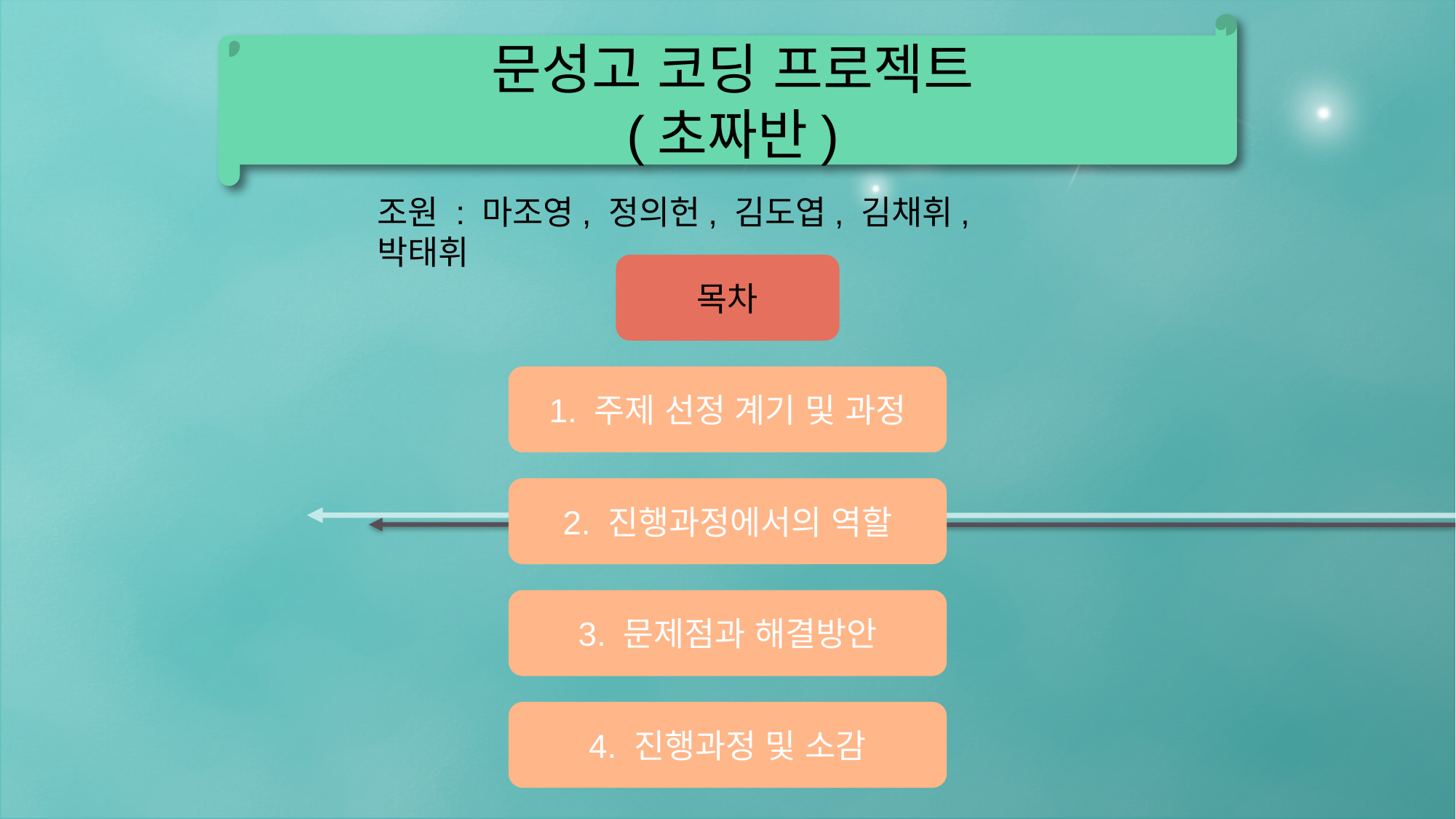

문성고 코딩 프로젝트
(초짜반)
조원 : 마조영, 정의헌, 김도엽, 김채휘, 박태휘

목차
1. 주제 선정 계기 및 과정
2. 진행과정에서의 역할
3. 문제점과 해결방안
4. 진행과정 및 소감